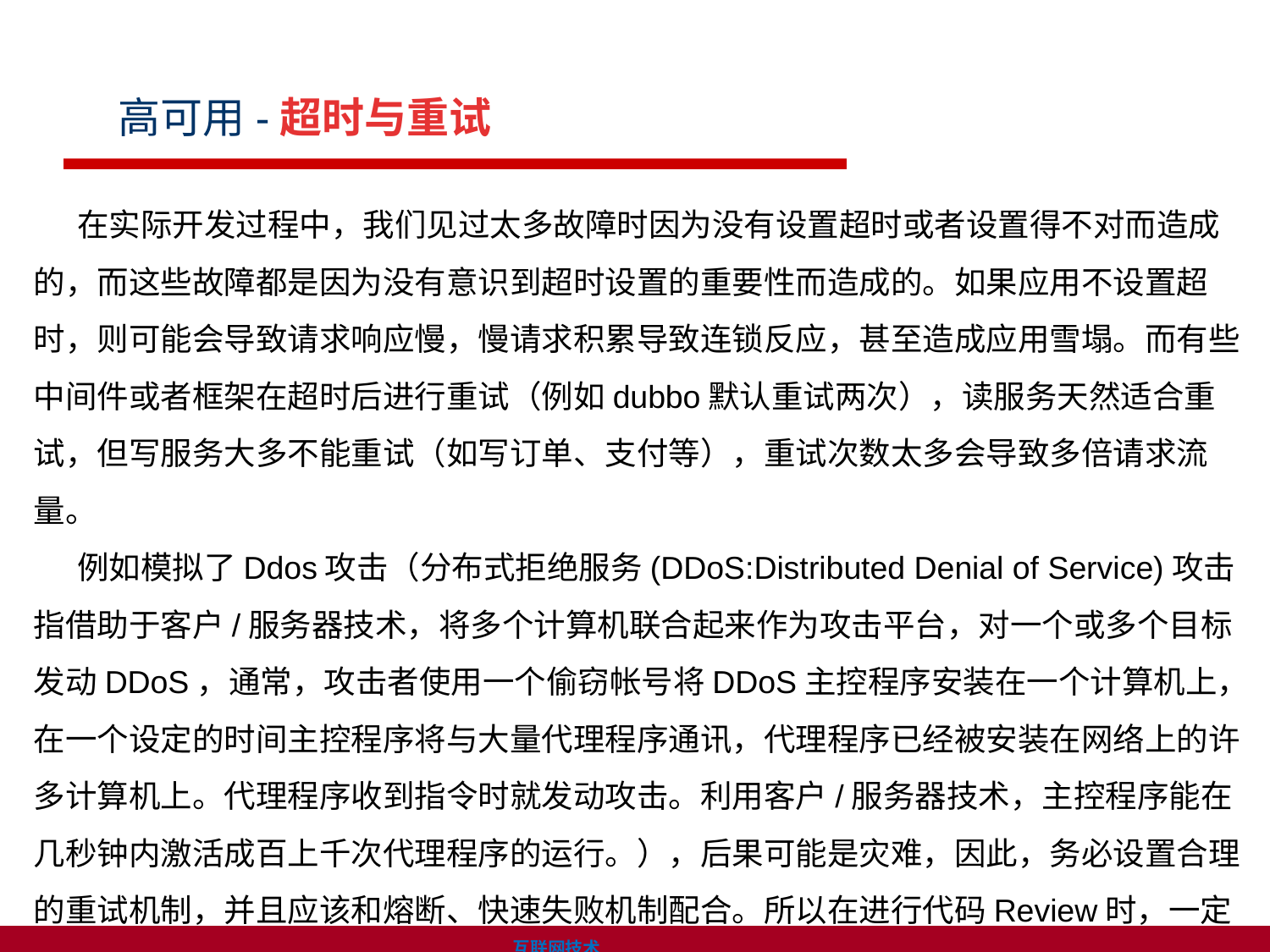

高可用-超时与重试
     在实际开发过程中，我们见过太多故障时因为没有设置超时或者设置得不对而造成的，而这些故障都是因为没有意识到超时设置的重要性而造成的。如果应用不设置超时，则可能会导致请求响应慢，慢请求积累导致连锁反应，甚至造成应用雪塌。而有些中间件或者框架在超时后进行重试（例如dubbo默认重试两次），读服务天然适合重试，但写服务大多不能重试（如写订单、支付等），重试次数太多会导致多倍请求流量。
     例如模拟了Ddos攻击（分布式拒绝服务(DDoS:Distributed Denial of Service)攻击指借助于客户/服务器技术，将多个计算机联合起来作为攻击平台，对一个或多个目标发动DDoS，通常，攻击者使用一个偷窃帐号将DDoS主控程序安装在一个计算机上，在一个设定的时间主控程序将与大量代理程序通讯，代理程序已经被安装在网络上的许多计算机上。代理程序收到指令时就发动攻击。利用客户/服务器技术，主控程序能在几秒钟内激活成百上千次代理程序的运行。），后果可能是灾难，因此，务必设置合理的重试机制，并且应该和熔断、快速失败机制配合。所以在进行代码Review时，一定记得Review超时与重试机制。